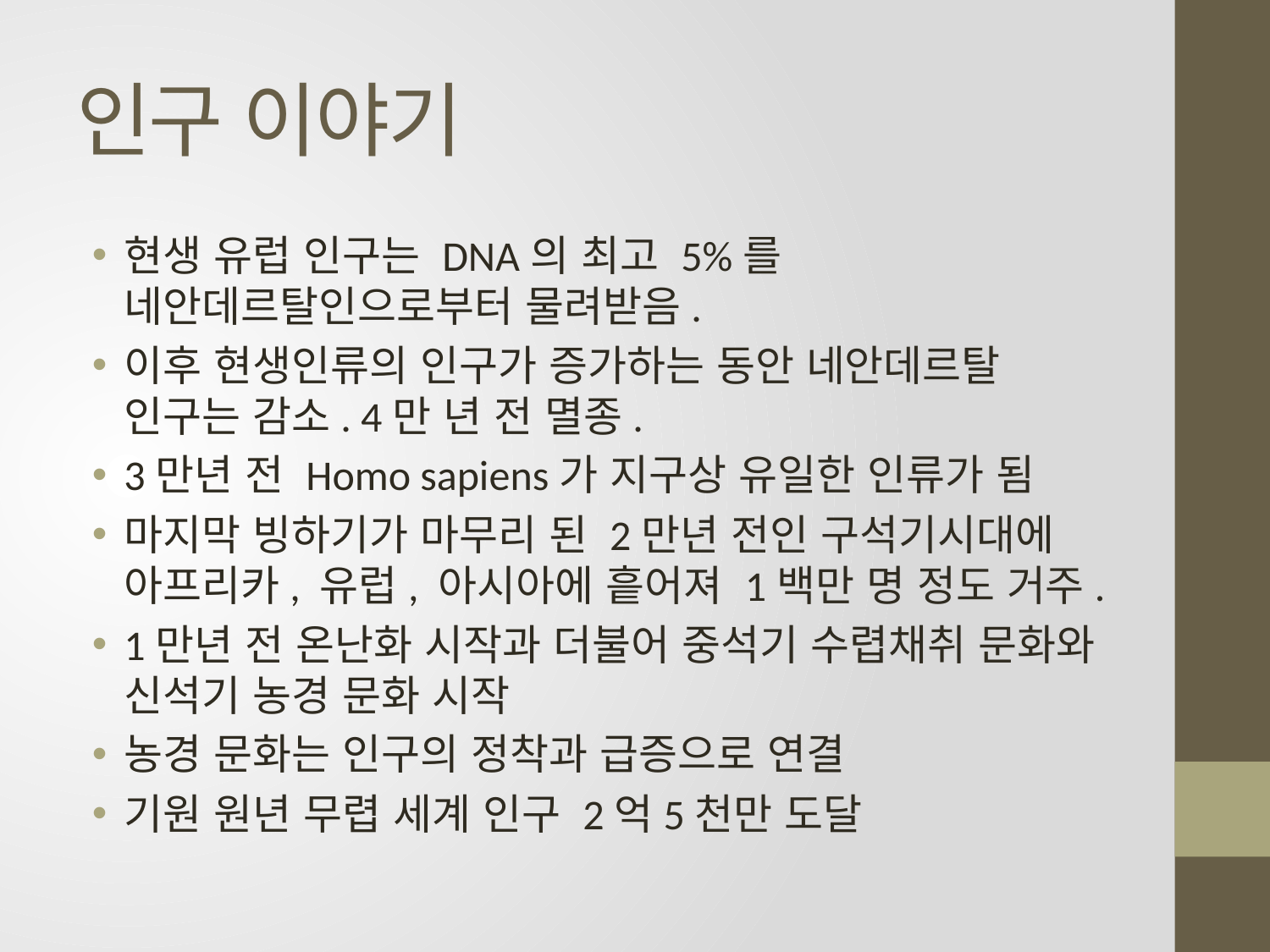

# 인구 이야기
현생 유럽 인구는 DNA의 최고 5%를 네안데르탈인으로부터 물려받음.
이후 현생인류의 인구가 증가하는 동안 네안데르탈 인구는 감소. 4만 년 전 멸종.
3만년 전 Homo sapiens가 지구상 유일한 인류가 됨
마지막 빙하기가 마무리 된 2만년 전인 구석기시대에 아프리카, 유럽, 아시아에 흩어져 1백만 명 정도 거주.
1만년 전 온난화 시작과 더불어 중석기 수렵채취 문화와 신석기 농경 문화 시작
농경 문화는 인구의 정착과 급증으로 연결
기원 원년 무렵 세계 인구 2억5천만 도달